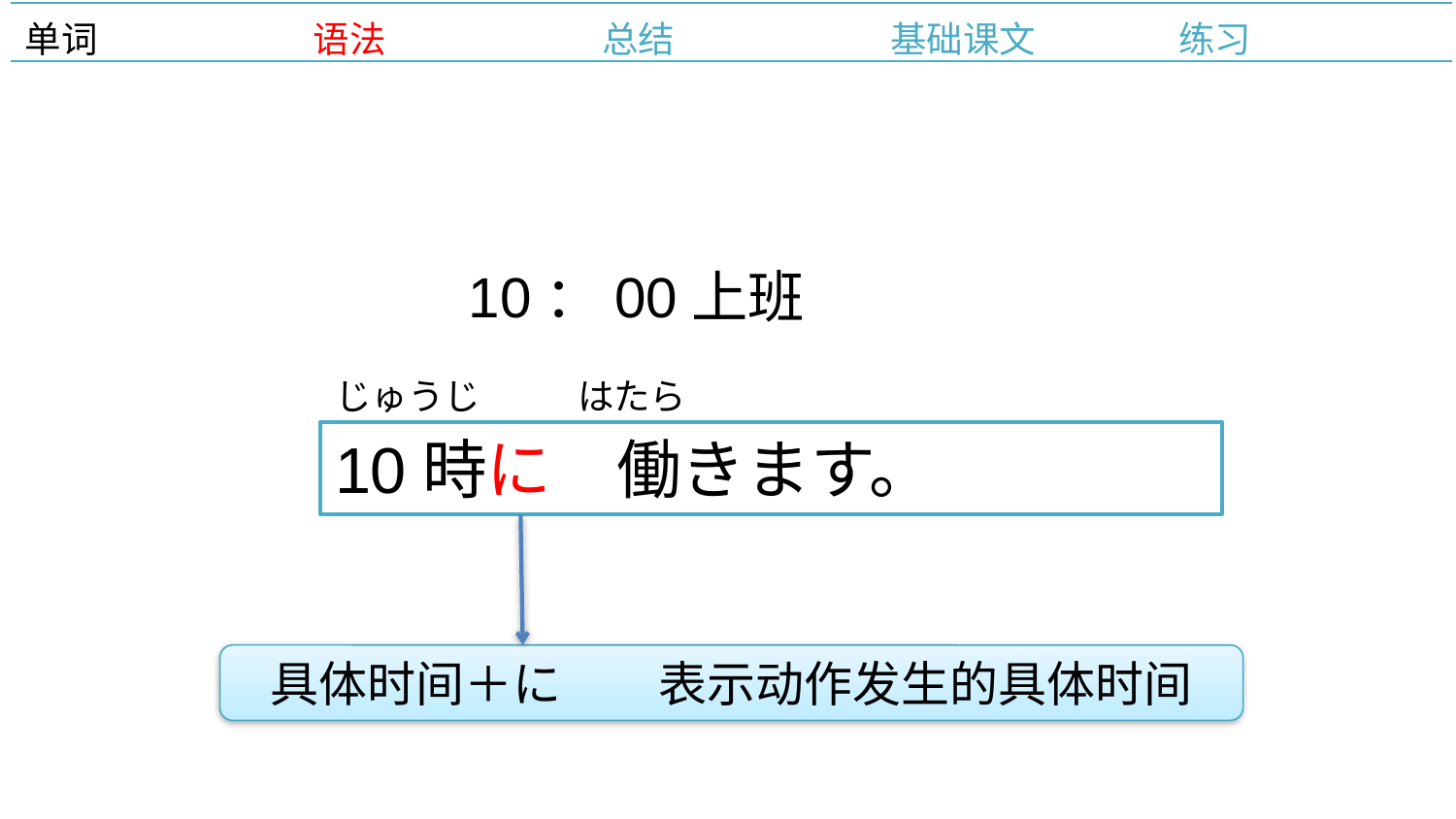

| 单词 | 语法 | 总结 | 基础课文 | 练习 |
| --- | --- | --- | --- | --- |
10：00上班
じゅうじ
はたら

10時に　働きます。
具体时间＋に　　表示动作发生的具体时间